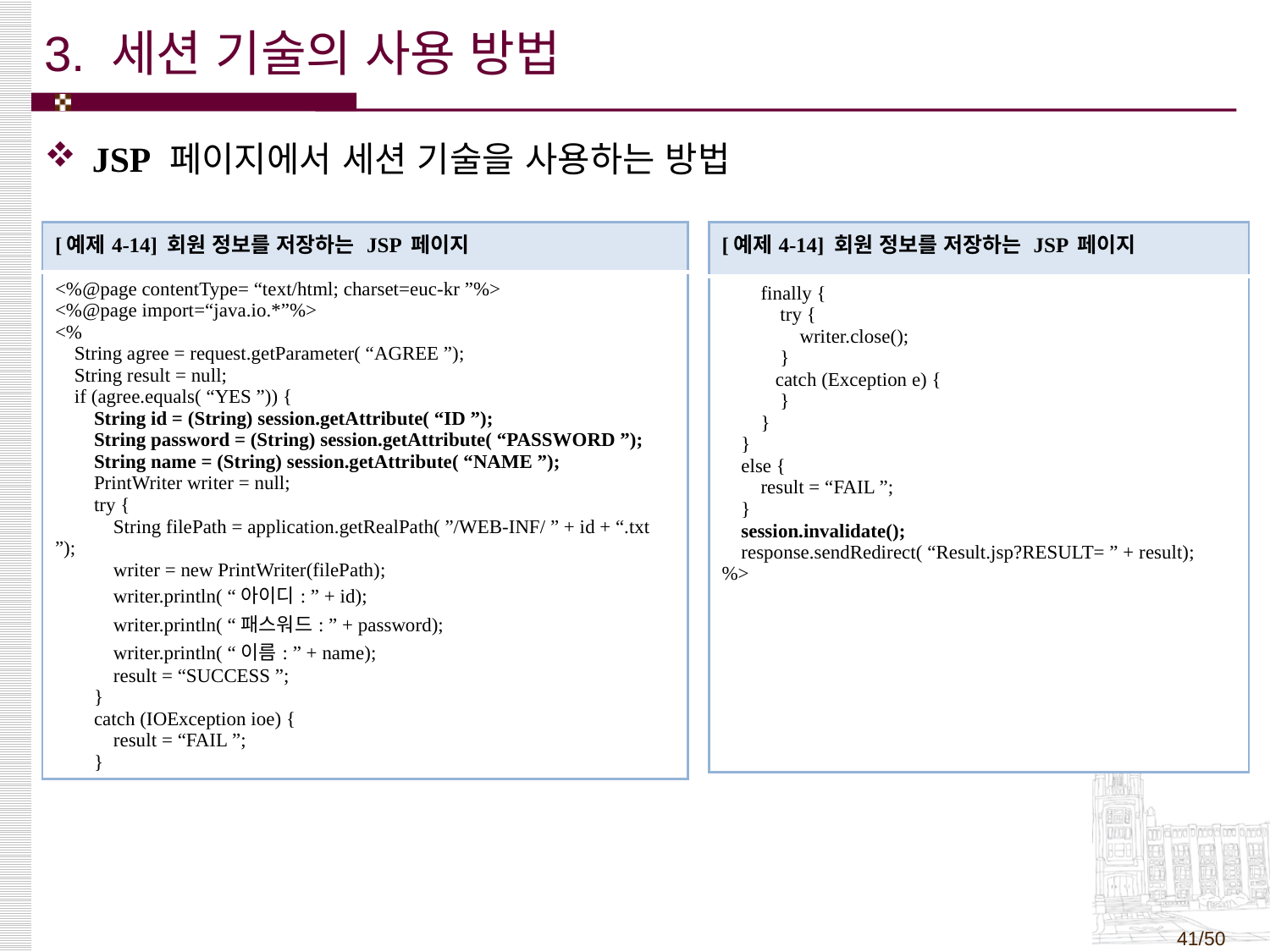

# 3. 세션 기술의 사용 방법
JSP 페이지에서 세션 기술을 사용하는 방법

| [예제4-14] 회원 정보를 저장하는 JSP 페이지 |
| --- |
| <%@page contentType= “text/html; charset=euc-kr ”%> <%@page import=“java.io.\*”%> <% String agree = request.getParameter( “AGREE ”); String result = null; if (agree.equals( “YES ”)) { String id = (String) session.getAttribute( “ID ”); String password = (String) session.getAttribute( “PASSWORD ”); String name = (String) session.getAttribute( “NAME ”); PrintWriter writer = null; try { String filePath = application.getRealPath( ”/WEB-INF/ ” + id + “.txt ”); writer = new PrintWriter(filePath); writer.println( “아이디: ” + id); writer.println( “패스워드: ” + password); writer.println( “이름: ” + name); result = “SUCCESS ”; } catch (IOException ioe) { result = “FAIL ”; } |
| [예제4-14] 회원 정보를 저장하는 JSP 페이지 |
| --- |
| finally { try { writer.close(); } catch (Exception e) { } } } else { result = “FAIL ”; } session.invalidate(); response.sendRedirect( “Result.jsp?RESULT= ” + result); %> |